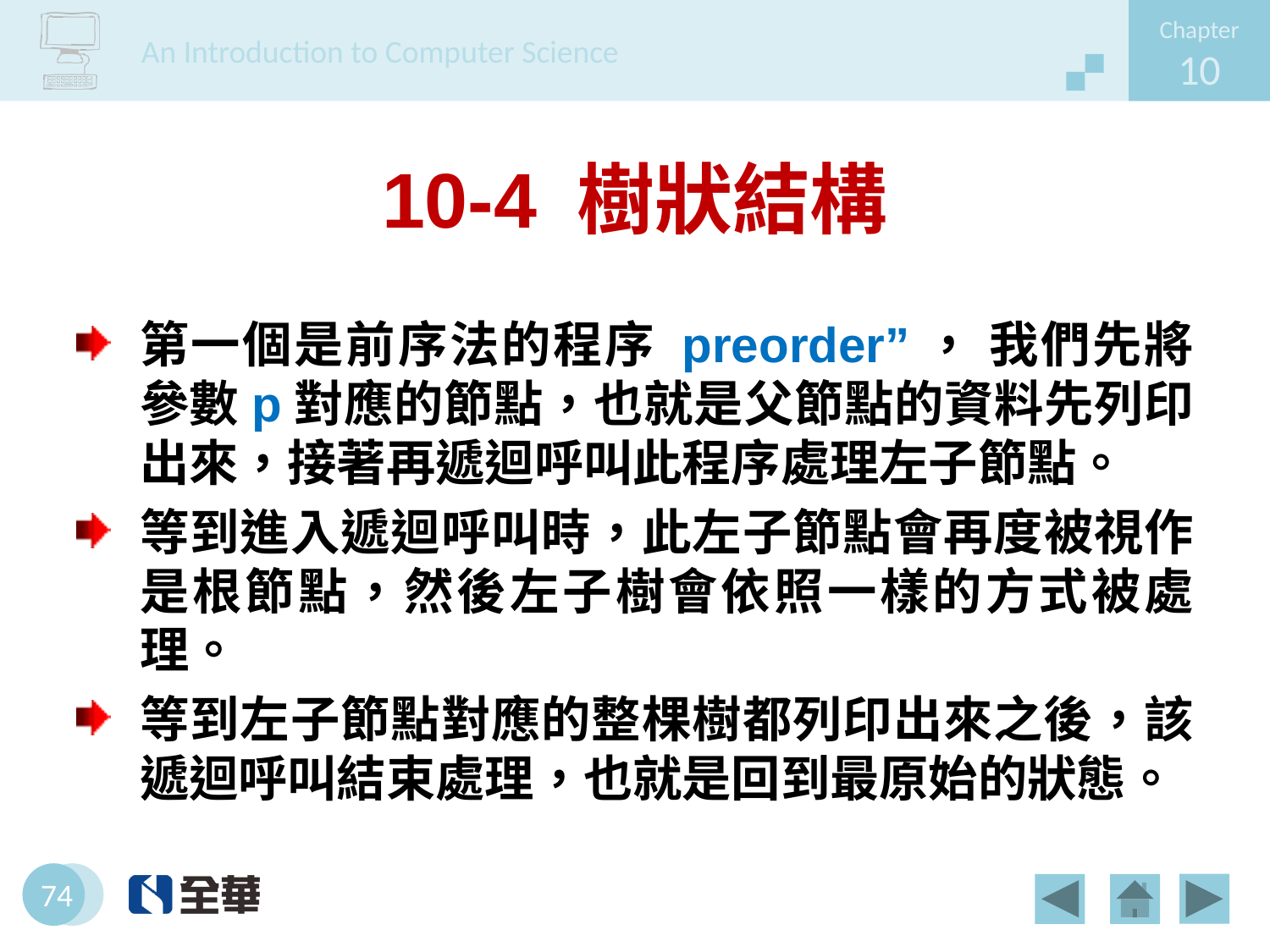

# 10-4 樹狀結構
第一個是前序法的程序 preorder”， 我們先將參數p對應的節點，也就是父節點的資料先列印出來，接著再遞迴呼叫此程序處理左子節點。
等到進入遞迴呼叫時，此左子節點會再度被視作是根節點，然後左子樹會依照一樣的方式被處理。
等到左子節點對應的整棵樹都列印出來之後，該遞迴呼叫結束處理，也就是回到最原始的狀態。